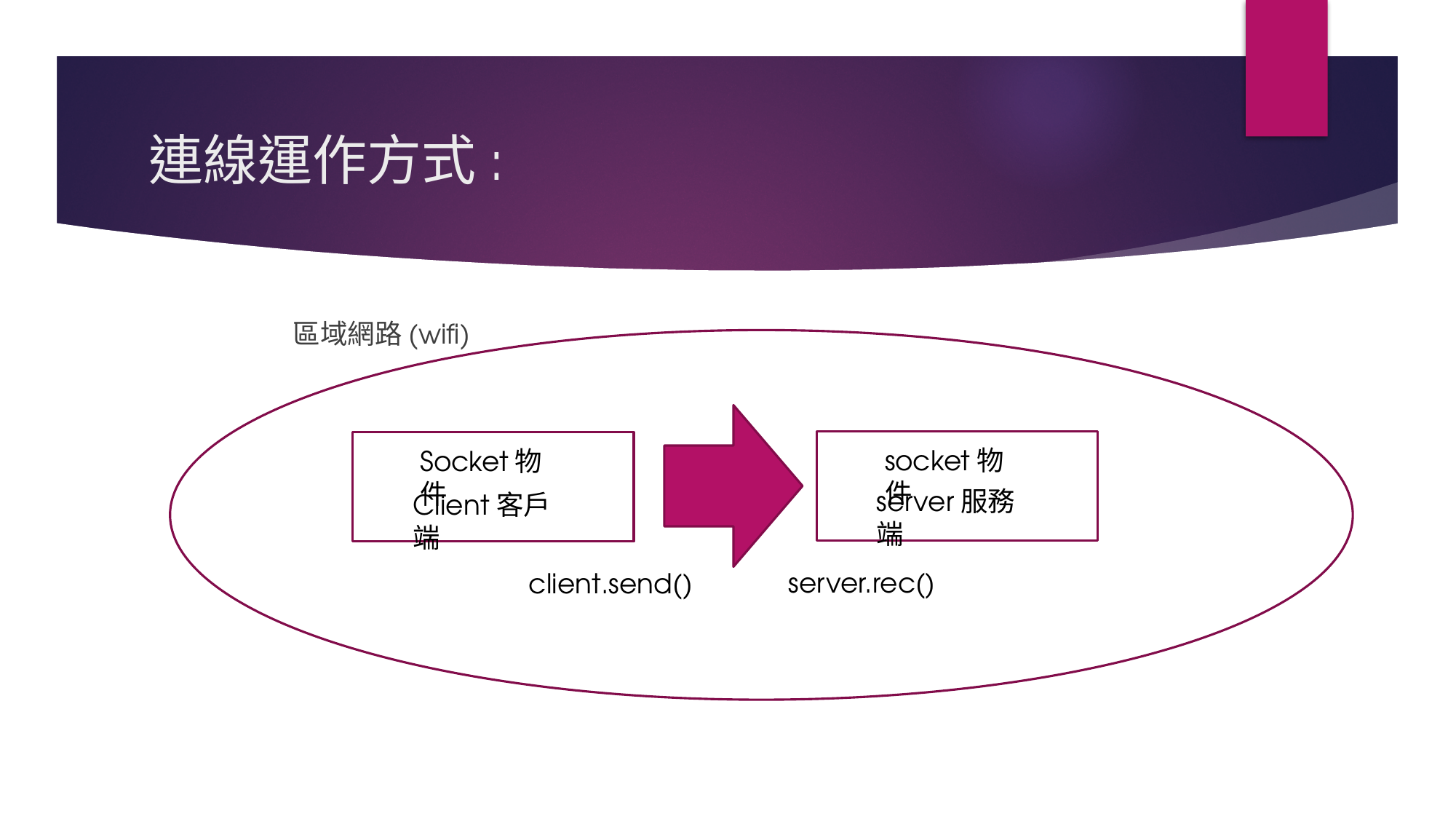

# 連線運作方式:
                  區域網路(wifi)

socket物件
Socket物件
server服務端
Client客戶端
server.rec()
client.send()